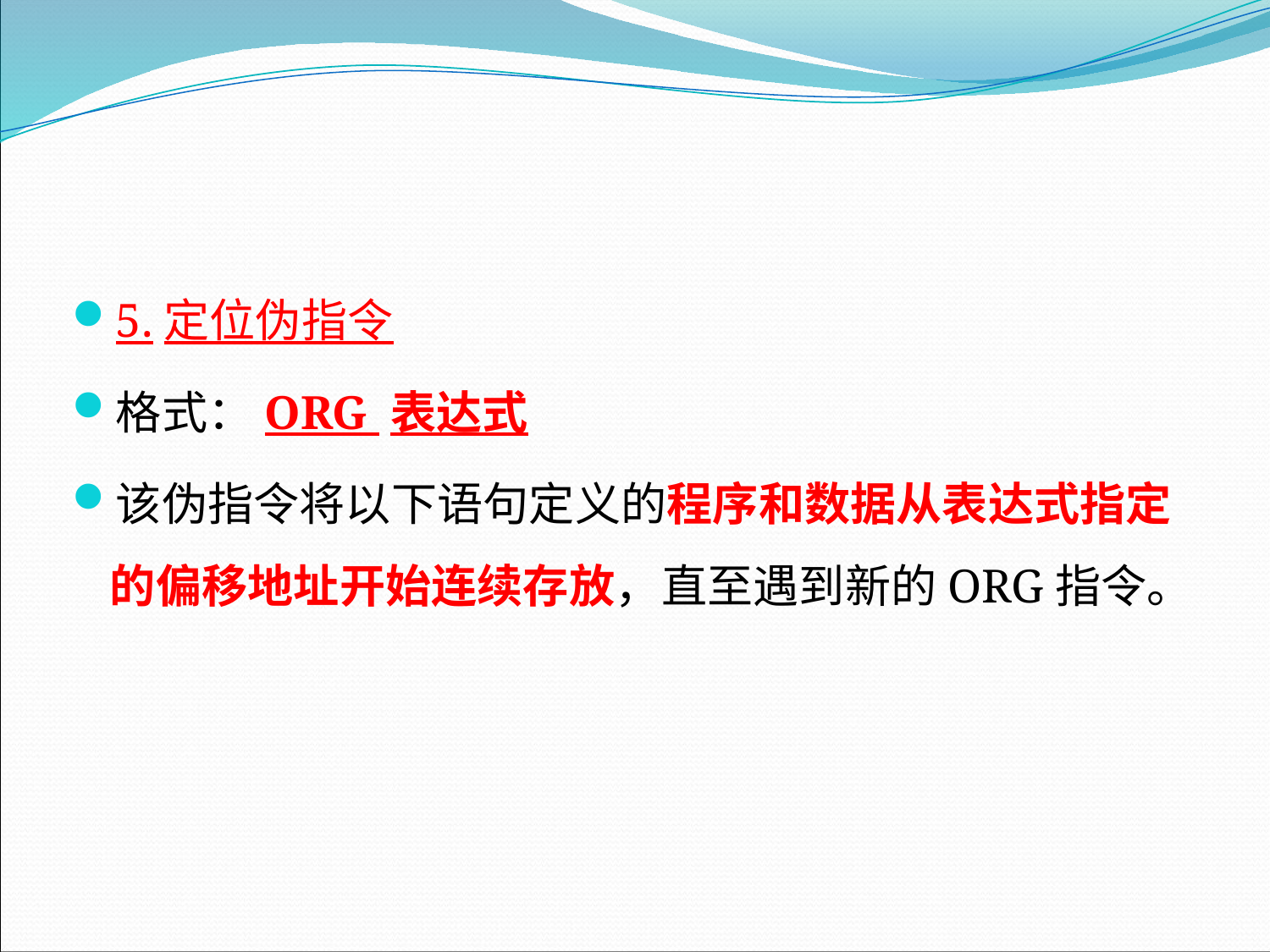

#
5.定位伪指令
格式：ORG 表达式
该伪指令将以下语句定义的程序和数据从表达式指定的偏移地址开始连续存放，直至遇到新的ORG指令。